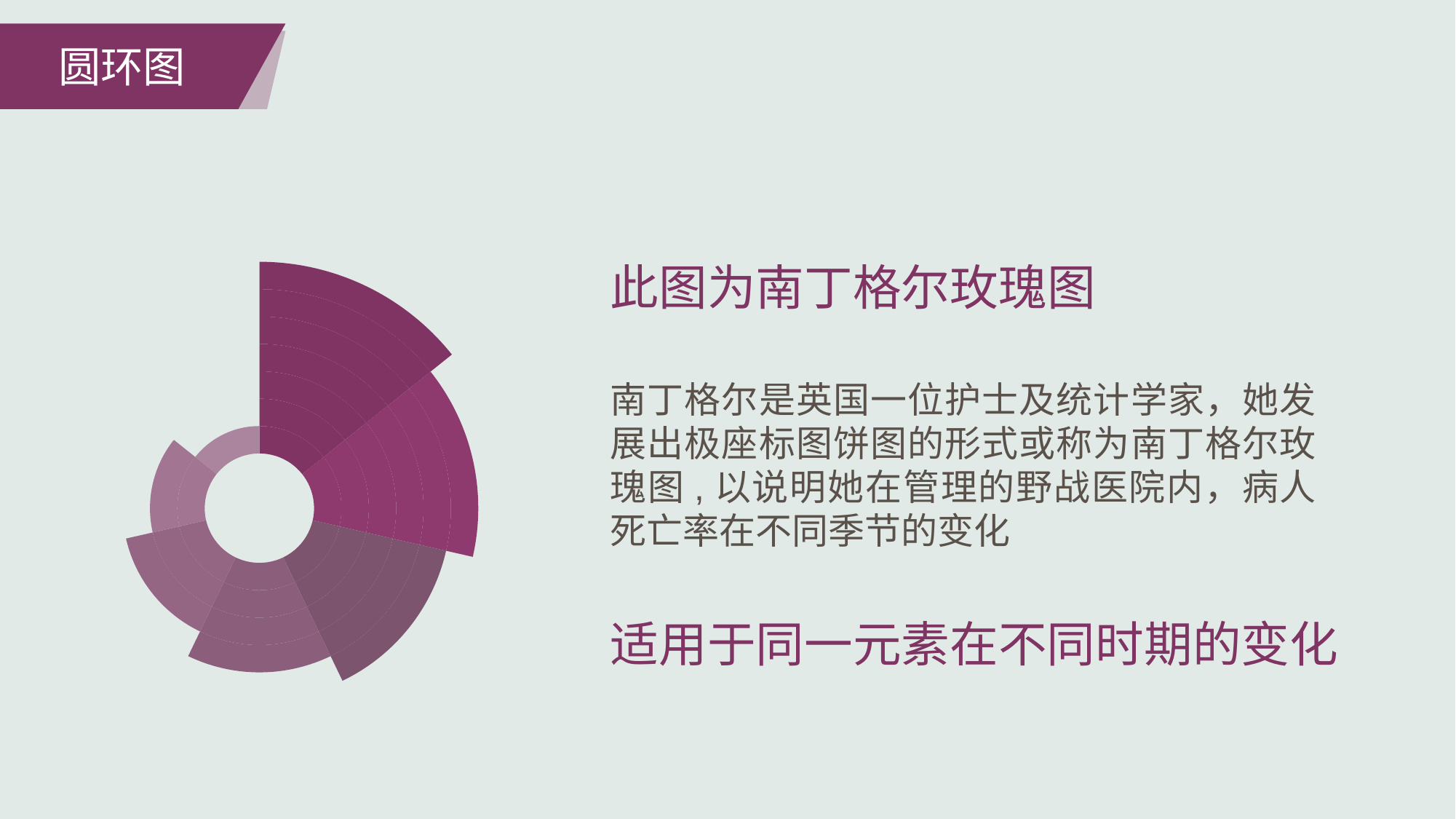

圆环图

### Chart

| Category | 列1 | 列2 | 列3 | 列4 | 列5 | 列6 | 列7 | 列8 | 列9 | 列10 | 列11 | 列12 |
|---|---|---|---|---|---|---|---|---|---|---|---|---|
| A | 1.0 | 1.0 | 1.0 | 1.0 | 1.0 | 1.0 | 1.0 | 1.0 | 1.0 | 1.0 | 1.0 | 1.0 |
| B | 1.0 | 1.0 | 1.0 | 1.0 | 1.0 | 1.0 | 1.0 | 1.0 | 1.0 | 1.0 | 1.0 | 1.0 |
| C | 1.0 | 1.0 | 1.0 | 1.0 | 1.0 | 1.0 | 1.0 | 1.0 | 1.0 | 1.0 | 1.0 | 1.0 |
| D | 1.0 | 1.0 | 1.0 | 1.0 | 1.0 | 1.0 | 1.0 | 1.0 | 1.0 | 1.0 | 1.0 | 1.0 |
| E | 1.0 | 1.0 | 1.0 | 1.0 | 1.0 | 1.0 | 1.0 | 1.0 | 1.0 | 1.0 | 1.0 | 1.0 |
| F | 1.0 | 1.0 | 1.0 | 1.0 | 1.0 | 1.0 | 1.0 | 1.0 | 1.0 | 1.0 | 1.0 | 1.0 |
| G | 1.0 | 1.0 | 1.0 | 1.0 | 1.0 | 1.0 | 1.0 | 1.0 | 1.0 | 1.0 | 1.0 | 1.0 |
此图为南丁格尔玫瑰图
南丁格尔是英国一位护士及统计学家，她发展出极座标图饼图的形式或称为南丁格尔玫瑰图,以说明她在管理的野战医院内，病人死亡率在不同季节的变化
适用于同一元素在不同时期的变化